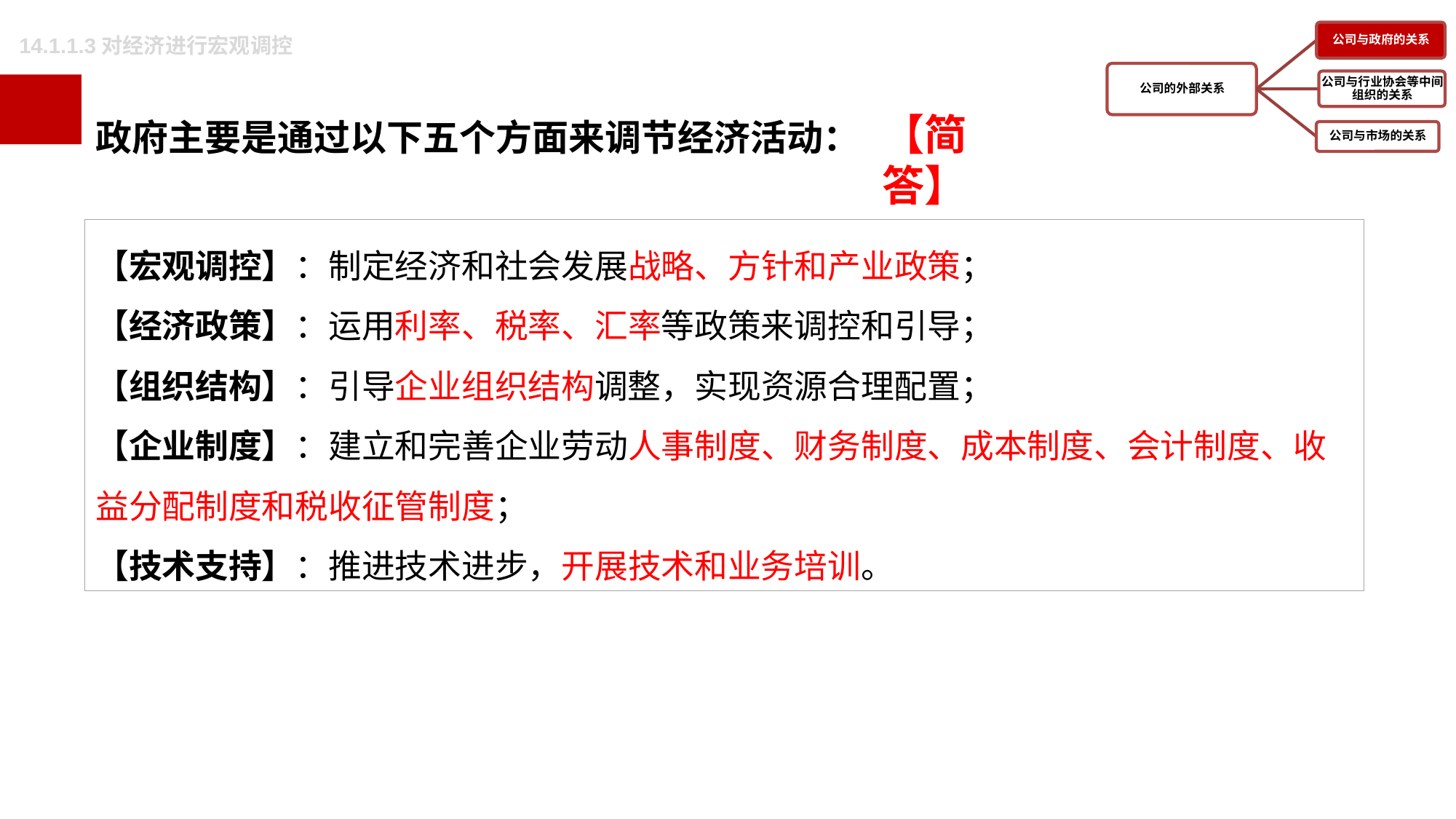

公司的外部关系

公司与政府的关系

公司与行业协会等中间组织的关系

公司与市场的关系
14.1.1.3对经济进行宏观调控
政府主要是通过以下五个方面来调节经济活动：
【简答】
【宏观调控】：制定经济和社会发展战略、方针和产业政策；
【经济政策】：运用利率、税率、汇率等政策来调控和引导；
【组织结构】：引导企业组织结构调整，实现资源合理配置；
【企业制度】：建立和完善企业劳动人事制度、财务制度、成本制度、会计制度、收益分配制度和税收征管制度；
【技术支持】：推进技术进步，开展技术和业务培训。